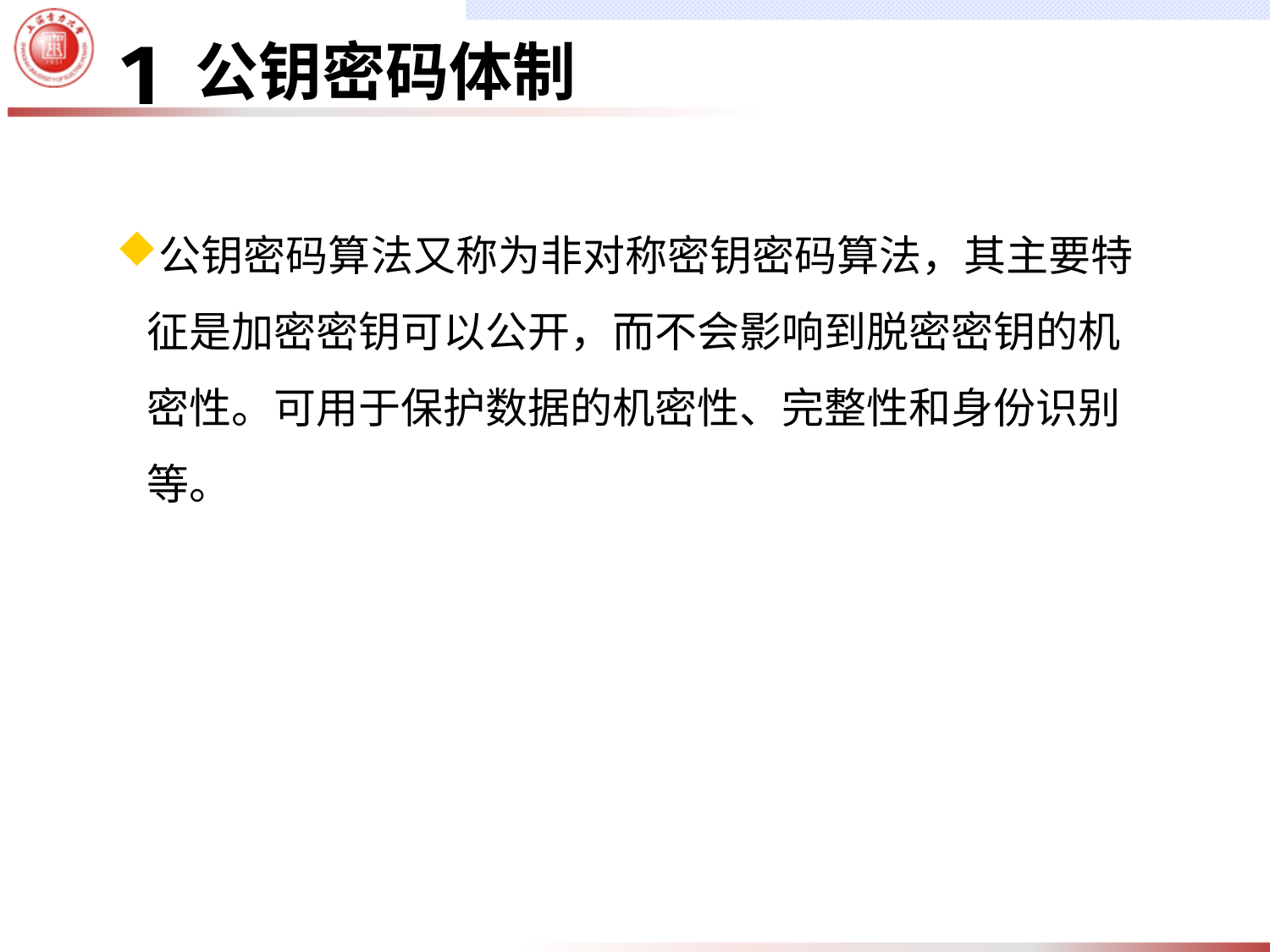

1
公钥密码体制
公钥密码算法又称为非对称密钥密码算法，其主要特征是加密密钥可以公开，而不会影响到脱密密钥的机密性。可用于保护数据的机密性、完整性和身份识别等。